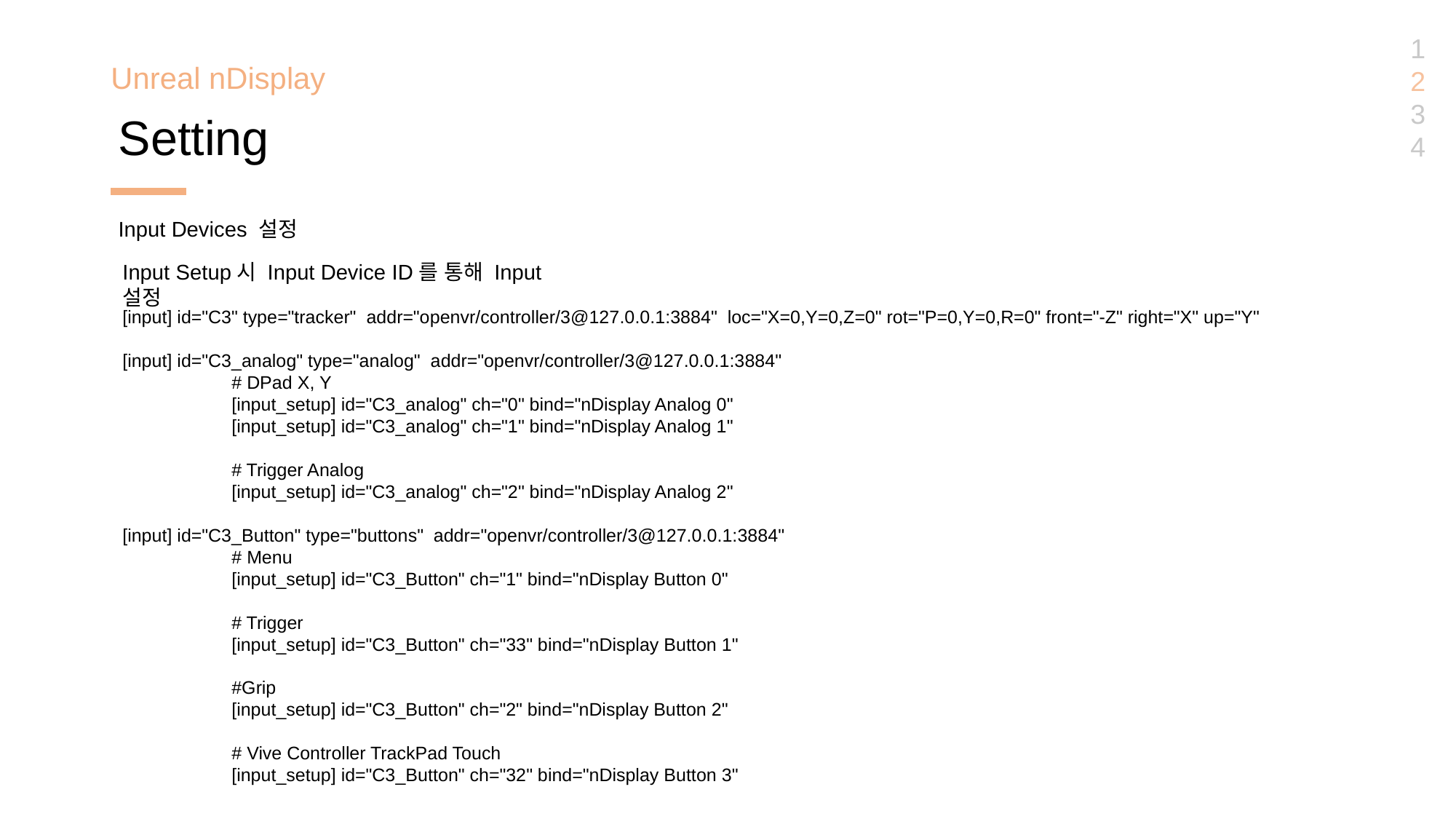

1
2
3
4
Unreal nDisplay
Setting

Input Devices 설정
Input Setup시 Input Device ID를 통해 Input 설정
[input] id="C3" type="tracker"  addr="openvr/controller/3@127.0.0.1:3884"  loc="X=0,Y=0,Z=0" rot="P=0,Y=0,R=0" front="-Z" right="X" up="Y"

[input] id="C3_analog" type="analog"  addr="openvr/controller/3@127.0.0.1:3884"
	# DPad X, Y
	[input_setup] id="C3_analog" ch="0" bind="nDisplay Analog 0"
	[input_setup] id="C3_analog" ch="1" bind="nDisplay Analog 1"

	# Trigger Analog
	[input_setup] id="C3_analog" ch="2" bind="nDisplay Analog 2"

[input] id="C3_Button" type="buttons"  addr="openvr/controller/3@127.0.0.1:3884"
	# Menu
	[input_setup] id="C3_Button" ch="1" bind="nDisplay Button 0"

	# Trigger
	[input_setup] id="C3_Button" ch="33" bind="nDisplay Button 1"

	#Grip
	[input_setup] id="C3_Button" ch="2" bind="nDisplay Button 2"

	# Vive Controller TrackPad Touch
	[input_setup] id="C3_Button" ch="32" bind="nDisplay Button 3"